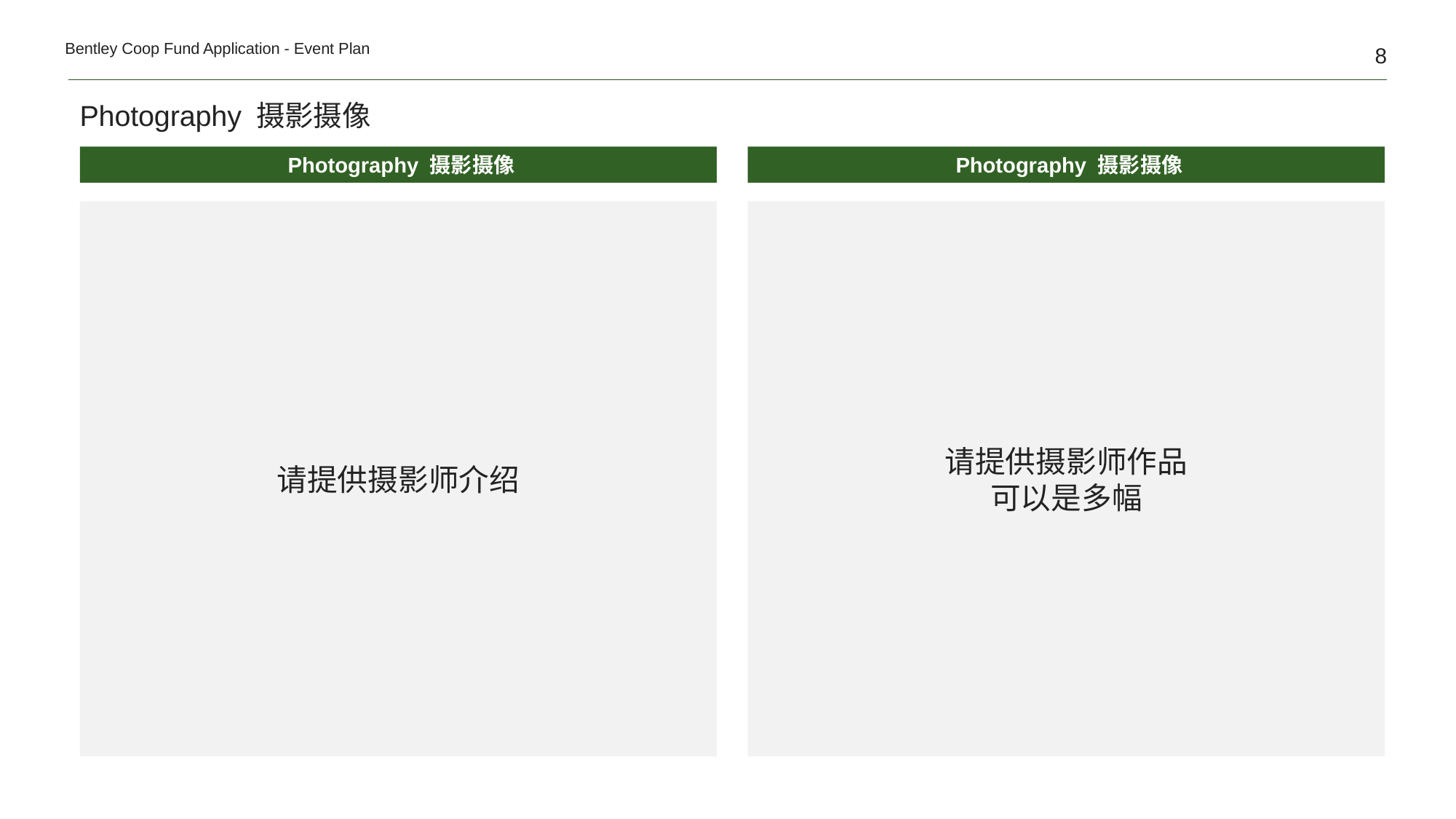

8
Bentley Coop Fund Application - Event Plan
Photography 摄影摄像
 Photography 摄影摄像
 Photography 摄影摄像
请提供摄影师介绍
请提供摄影师作品
可以是多幅